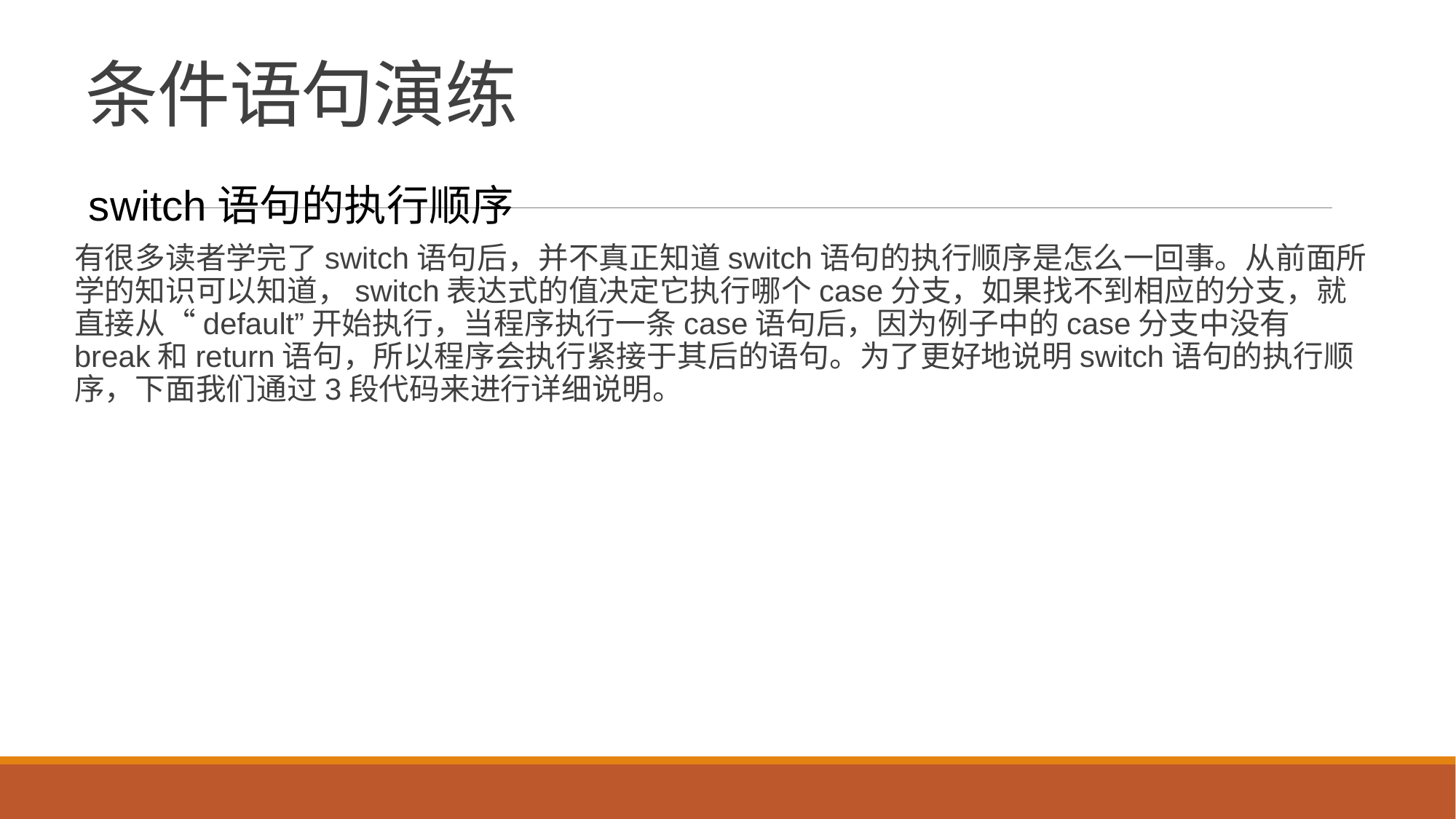

# 条件语句演练
switch语句的执行顺序
有很多读者学完了switch语句后，并不真正知道switch语句的执行顺序是怎么一回事。从前面所学的知识可以知道，switch表达式的值决定它执行哪个case分支，如果找不到相应的分支，就直接从“default”开始执行，当程序执行一条case语句后，因为例子中的case分支中没有break和return语句，所以程序会执行紧接于其后的语句。为了更好地说明switch语句的执行顺序，下面我们通过3段代码来进行详细说明。